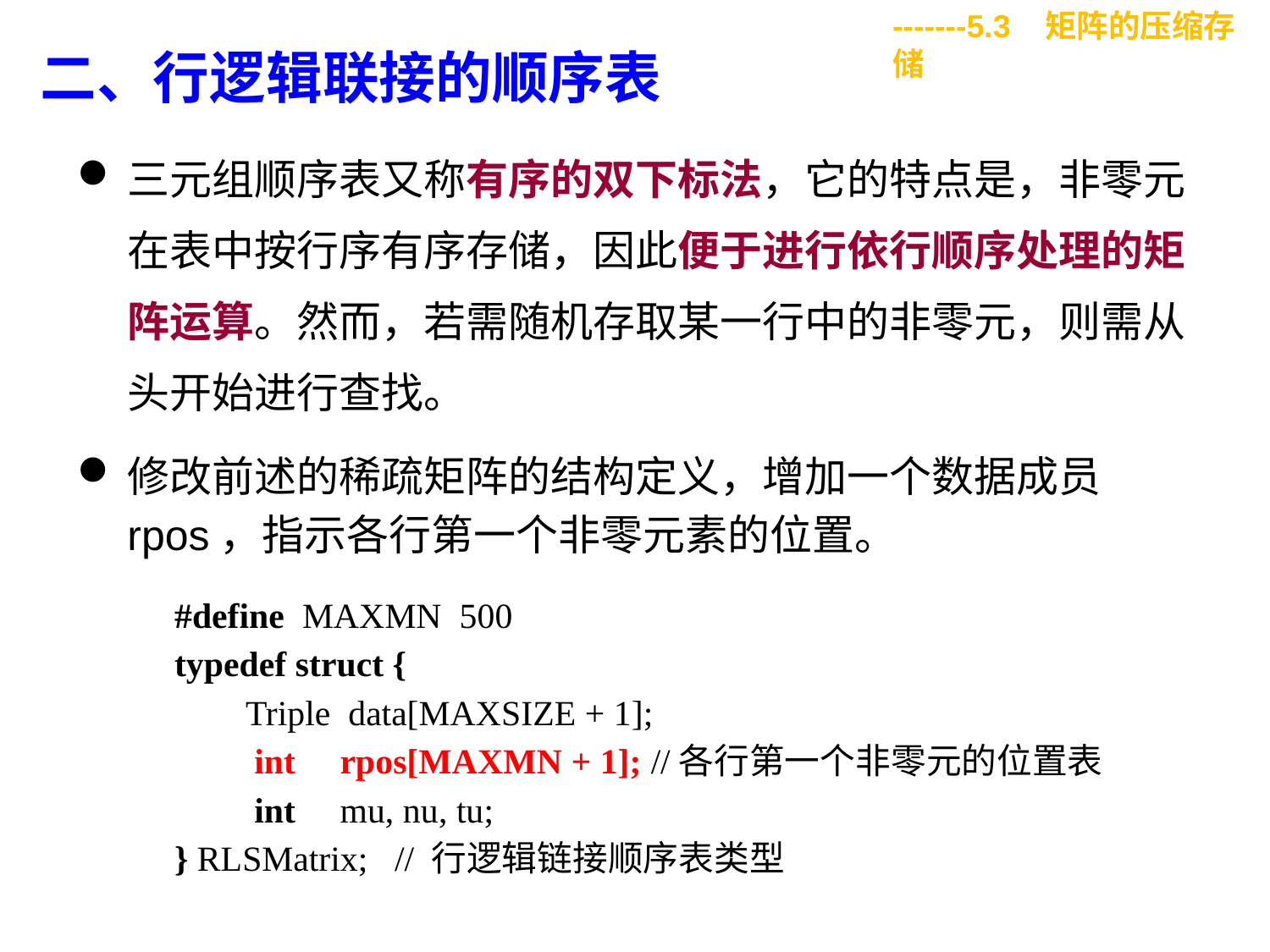

-------5.3   矩阵的压缩存储
二、行逻辑联接的顺序表
三元组顺序表又称有序的双下标法，它的特点是，非零元在表中按行序有序存储，因此便于进行依行顺序处理的矩阵运算。然而，若需随机存取某一行中的非零元，则需从头开始进行查找。
修改前述的稀疏矩阵的结构定义，增加一个数据成员rpos，指示各行第一个非零元素的位置。
#define  MAXMN  500
typedef struct {
        Triple  data[MAXSIZE + 1];
         int     rpos[MAXMN + 1]; //各行第一个非零元的位置表
         int     mu, nu, tu;
} RLSMatrix;   // 行逻辑链接顺序表类型